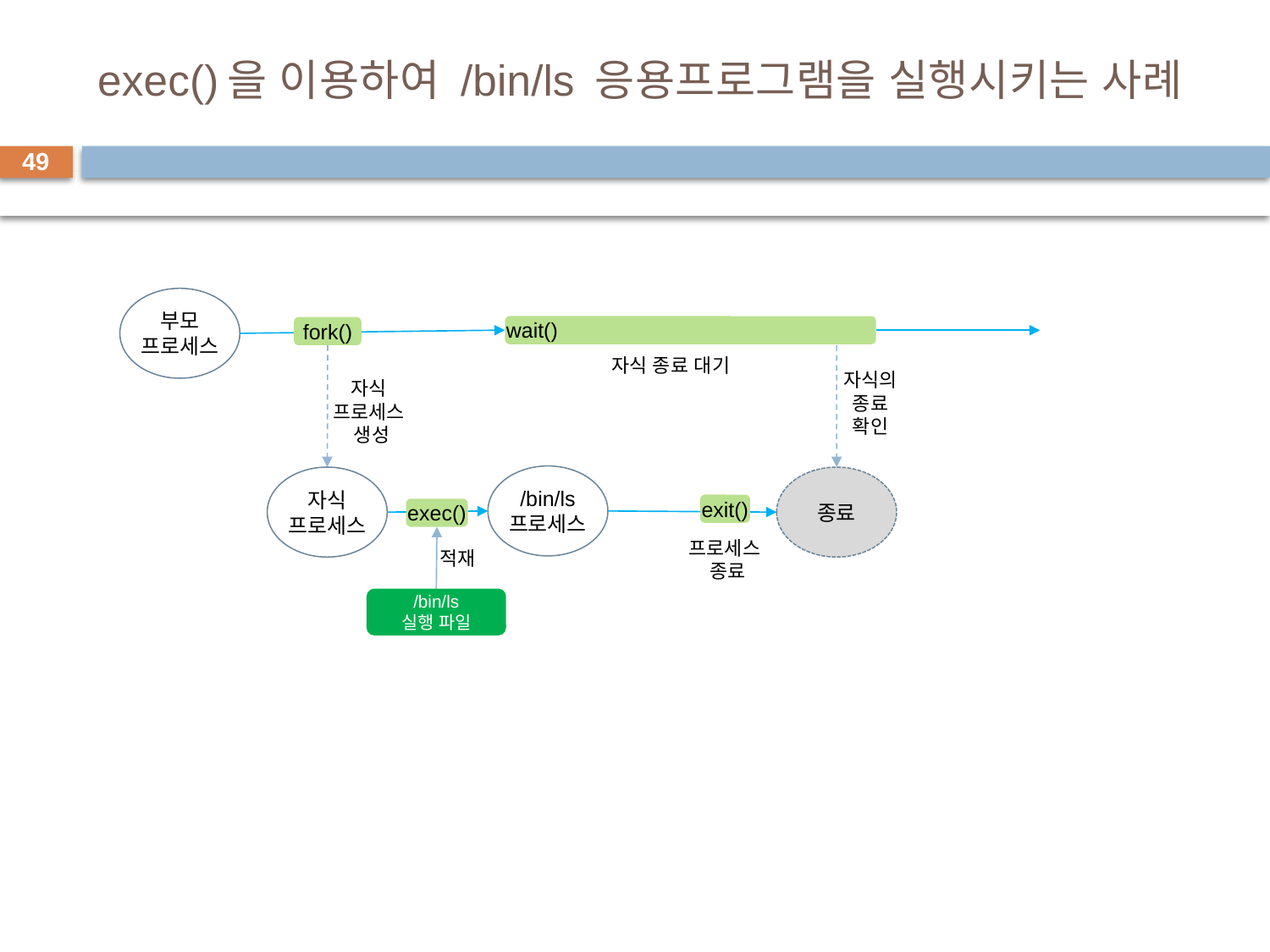

# exec()을 이용하여 /bin/ls 응용프로그램을 실행시키는 사례
49
부모
프로세스
wait()
fork()
자식 종료 대기
자식의
종료
확인
자식
프로세스
생성
/bin/ls
프로세스
자식
프로세스
종료
exit()
exec()
프로세스
종료
적재
/bin/ls
실행 파일